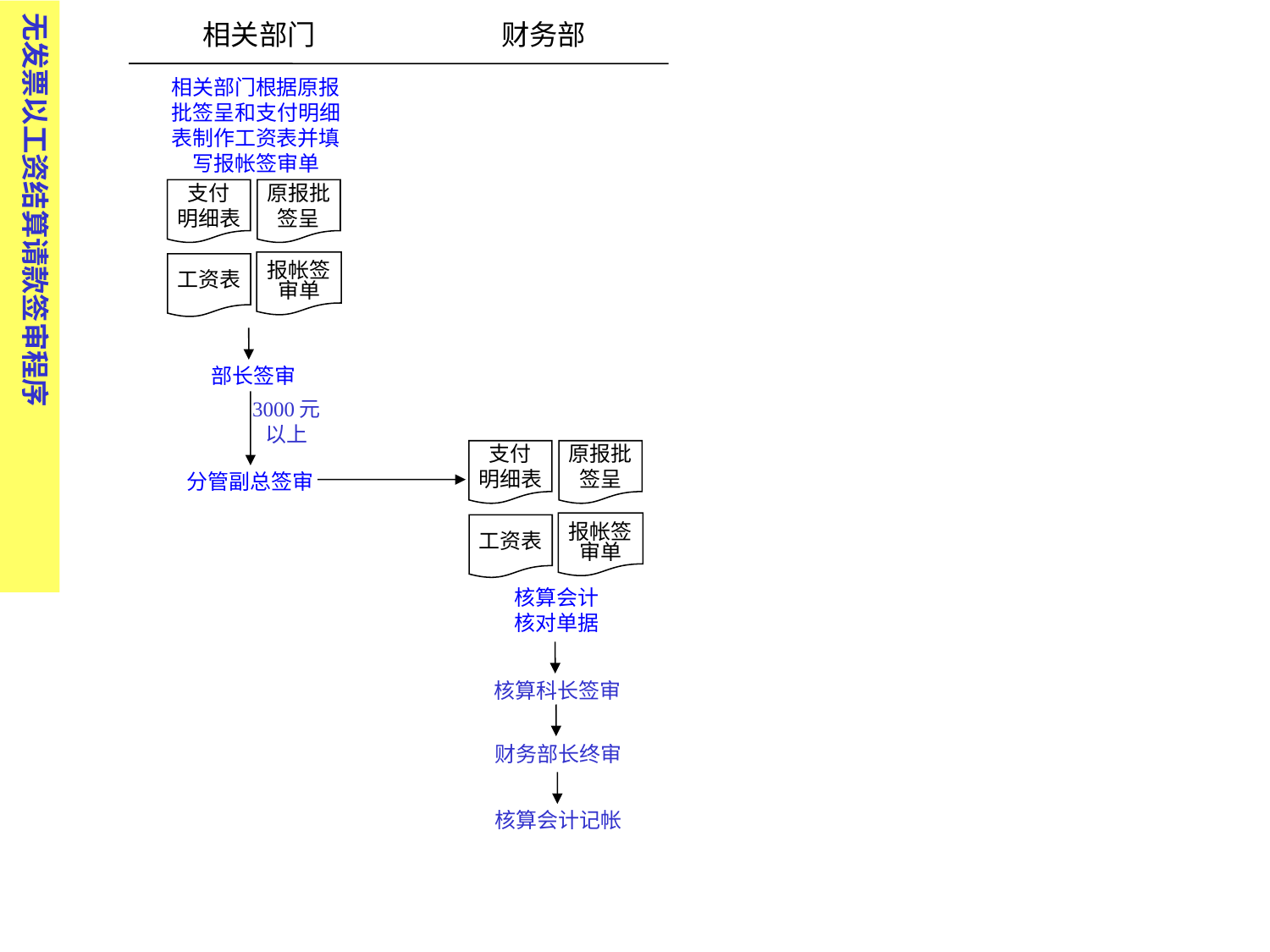

无发票以工资结算请款签审程序
相关部门               　　　 财务部

相关部门根据原报批签呈和支付明细表制作工资表并填写报帐签审单
支付
明细表
原报批
签呈

工资表
报帐签审单

部长签审
3000元以上

支付
明细表
原报批
签呈
分管副总签审

工资表
报帐签审单
核算会计核对单据

核算科长签审

财务部长终审

核算会计记帐
130